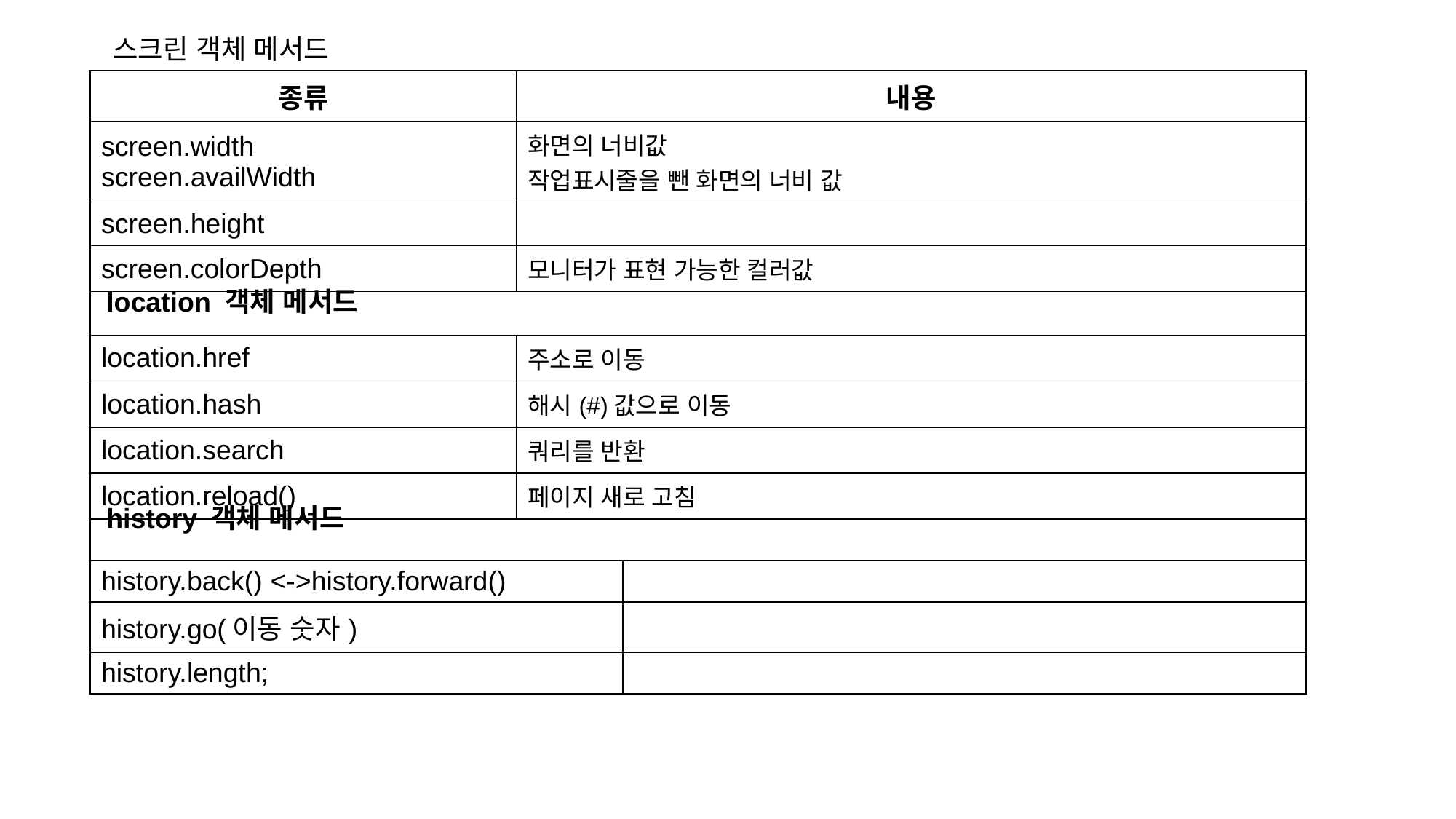

스크린 객체 메서드
| 종류 | 내용 |  |
| --- | --- | --- |
| screen.width screen.availWidth | 화면의 너비값 작업표시줄을 뺀 화면의 너비 값 |  |
| screen.height |  |  |
| screen.colorDepth | 모니터가 표현 가능한 컬러값 |  |
|  |  |  |
| location.href | 주소로 이동 |  |
| location.hash | 해시(#)값으로 이동 |  |
| location.search | 쿼리를 반환 |  |
| location.reload() | 페이지 새로 고침 |  |
|  |  |  |
| history.back() <->history.forward() |  |  |
| history.go(이동 숫자) |  |  |
| history.length; |  |  |
location 객체 메서드
history 객체 메서드